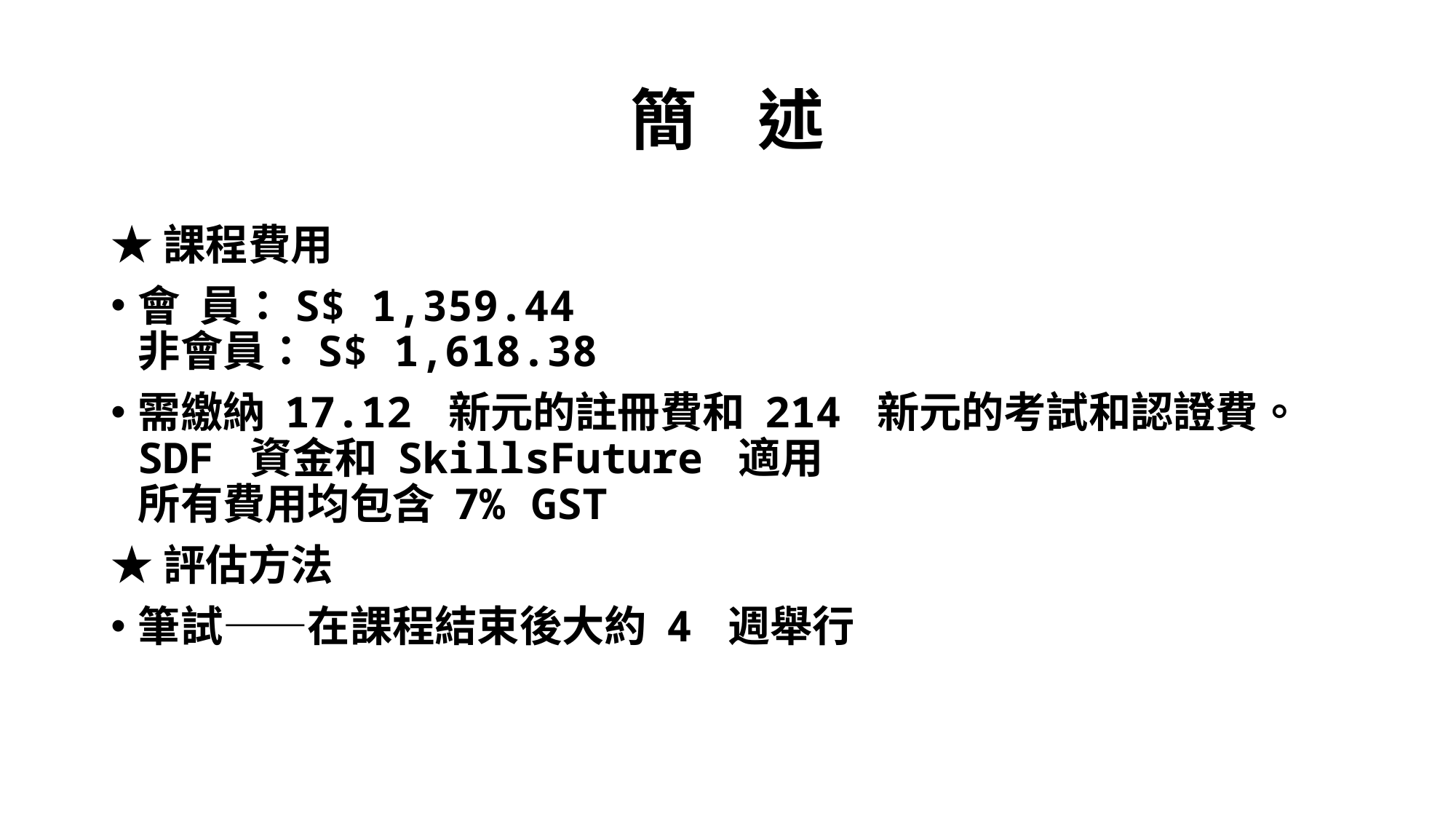

# 簡    述
★課程費用
會  員：S$ 1,359.44
非會員：S$ 1,618.38
需繳納 17.12 新元的註冊費和 214 新元的考試和認證費。
SDF 資金和 SkillsFuture 適用
所有費用均包含 7% GST
★評估方法
筆試——在課程結束後大約 4 週舉行